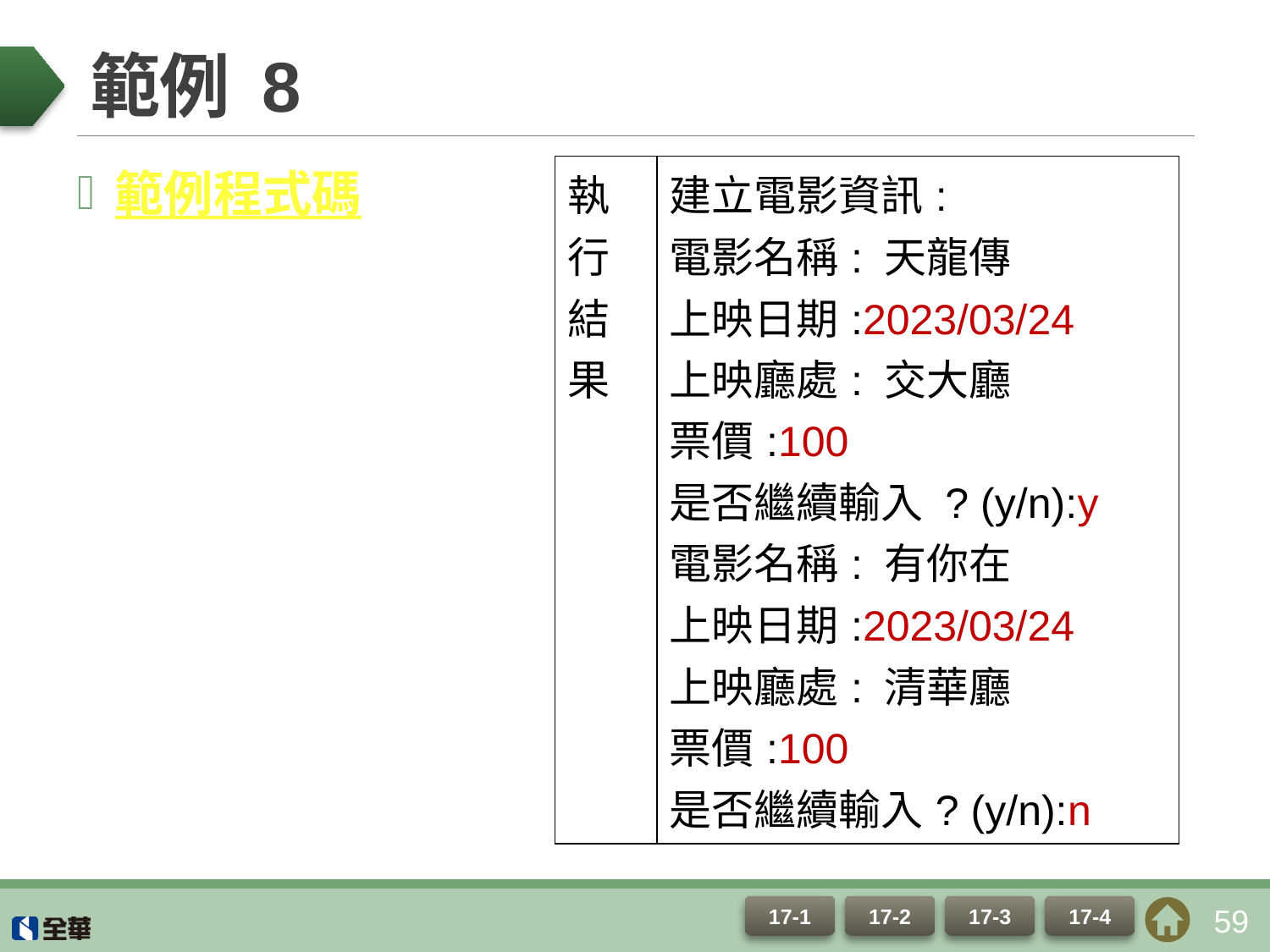

# 範例 8
範例程式碼

| 執 行 結 果 | 建立電影資訊: 電影名稱: 天龍傳 上映日期:2023/03/24 上映廳處: 交大廳 票價:100 是否繼續輸入 ? (y/n):y 電影名稱: 有你在 上映日期:2023/03/24 上映廳處: 清華廳 票價:100 是否繼續輸入? (y/n):n |
| --- | --- |
59